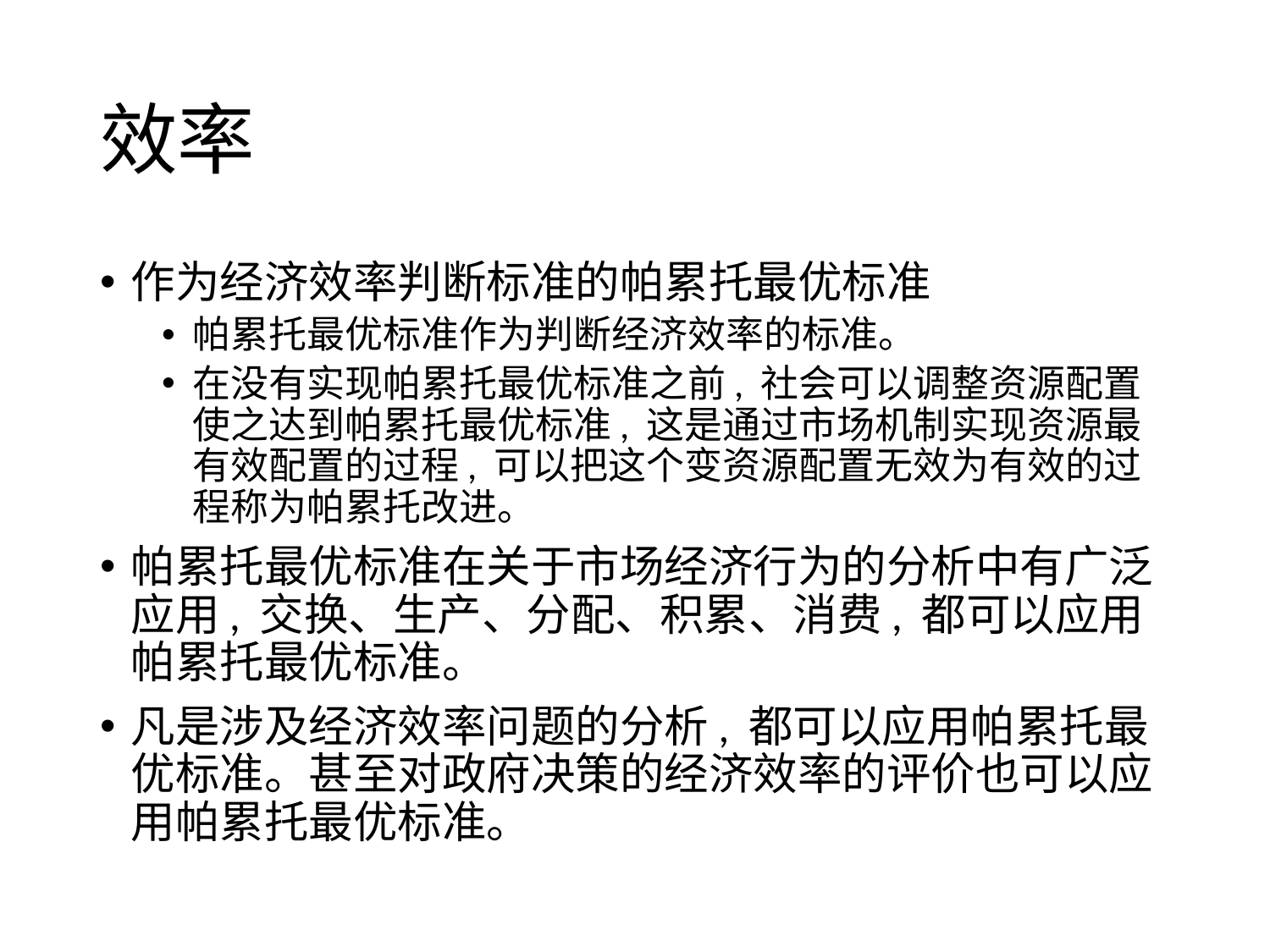

# 效率
作为经济效率判断标准的帕累托最优标准
帕累托最优标准作为判断经济效率的标准。
在没有实现帕累托最优标准之前, 社会可以调整资源配置使之达到帕累托最优标准, 这是通过市场机制实现资源最有效配置的过程, 可以把这个变资源配置无效为有效的过程称为帕累托改进。
帕累托最优标准在关于市场经济行为的分析中有广泛应用, 交换、生产、分配、积累、消费, 都可以应用帕累托最优标准。
凡是涉及经济效率问题的分析, 都可以应用帕累托最优标准。甚至对政府决策的经济效率的评价也可以应用帕累托最优标准。